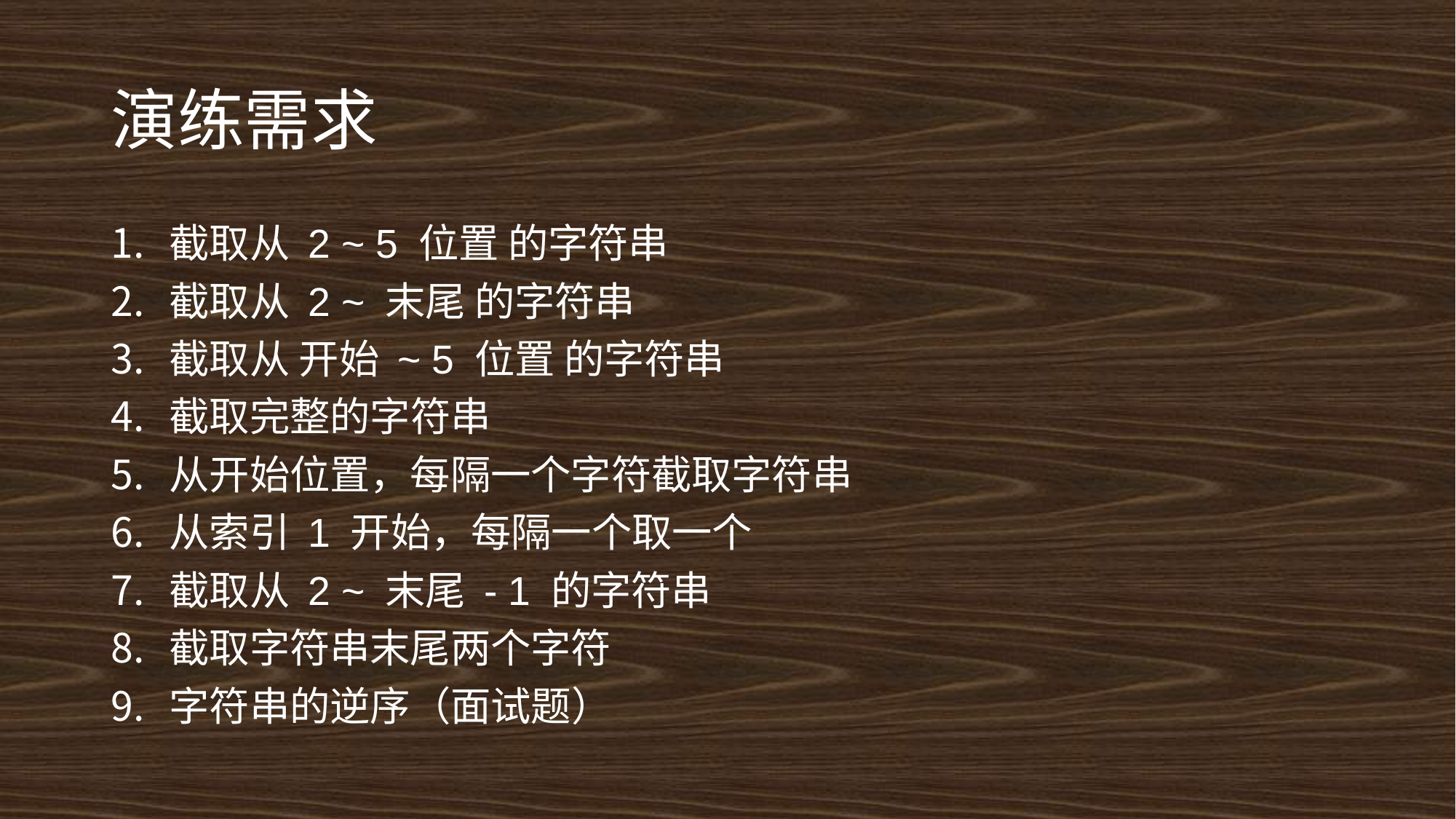

# 演练需求
截取从 2 ~ 5 位置 的字符串
截取从 2 ~ 末尾 的字符串
截取从 开始 ~ 5 位置 的字符串
截取完整的字符串
从开始位置，每隔一个字符截取字符串
从索引 1 开始，每隔一个取一个
截取从 2 ~ 末尾 - 1 的字符串
截取字符串末尾两个字符
字符串的逆序（面试题）